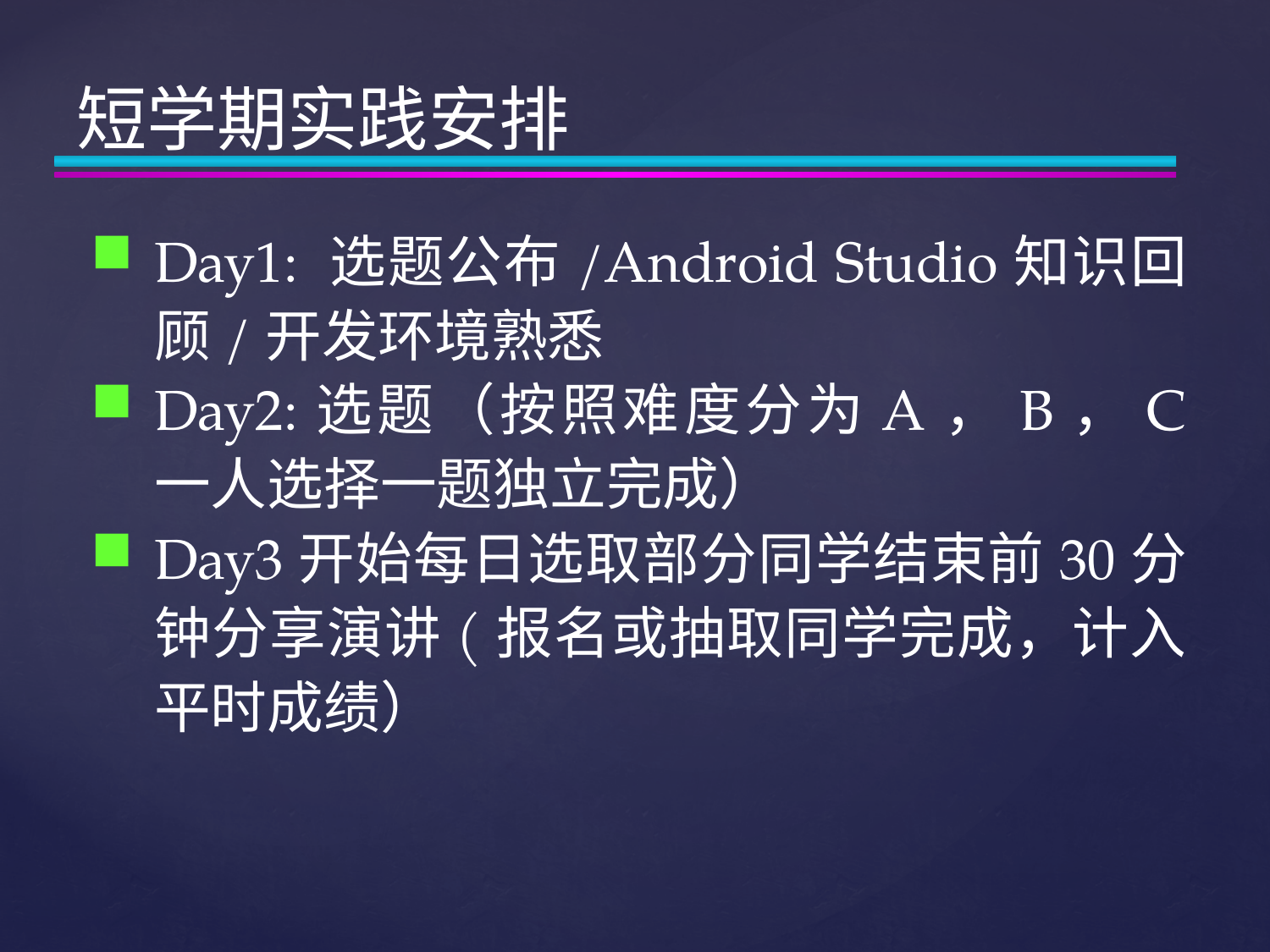

# 短学期实践安排

Day1: 选题公布/Android Studio知识回顾/开发环境熟悉
Day2:选题（按照难度分为A，B，C 一人选择一题独立完成）
Day3开始每日选取部分同学结束前30分钟分享演讲(报名或抽取同学完成，计入平时成绩）